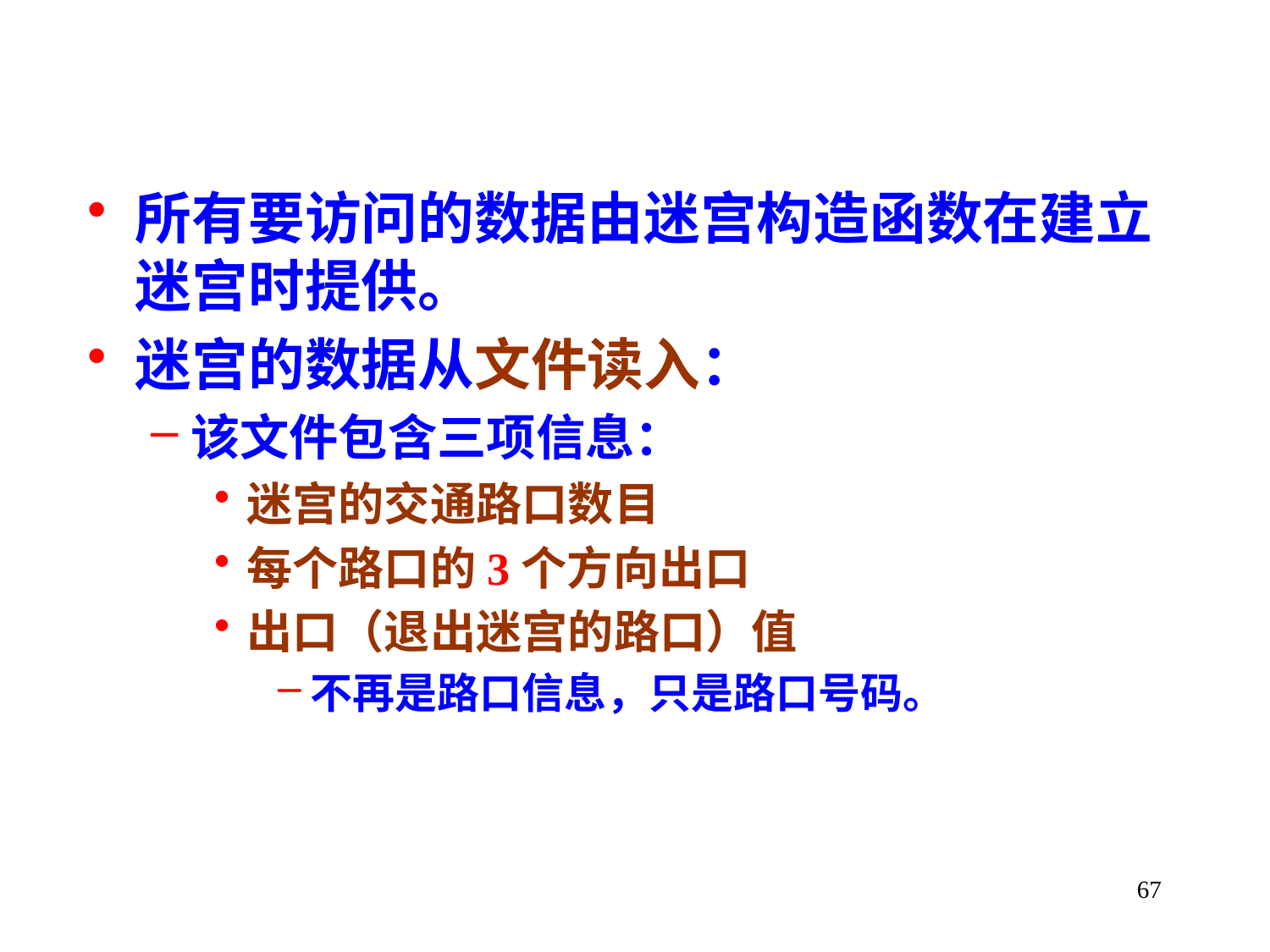

所有要访问的数据由迷宫构造函数在建立迷宫时提供。
迷宫的数据从文件读入：
该文件包含三项信息：
迷宫的交通路口数目
每个路口的3个方向出口
出口（退出迷宫的路口）值
不再是路口信息，只是路口号码。
67